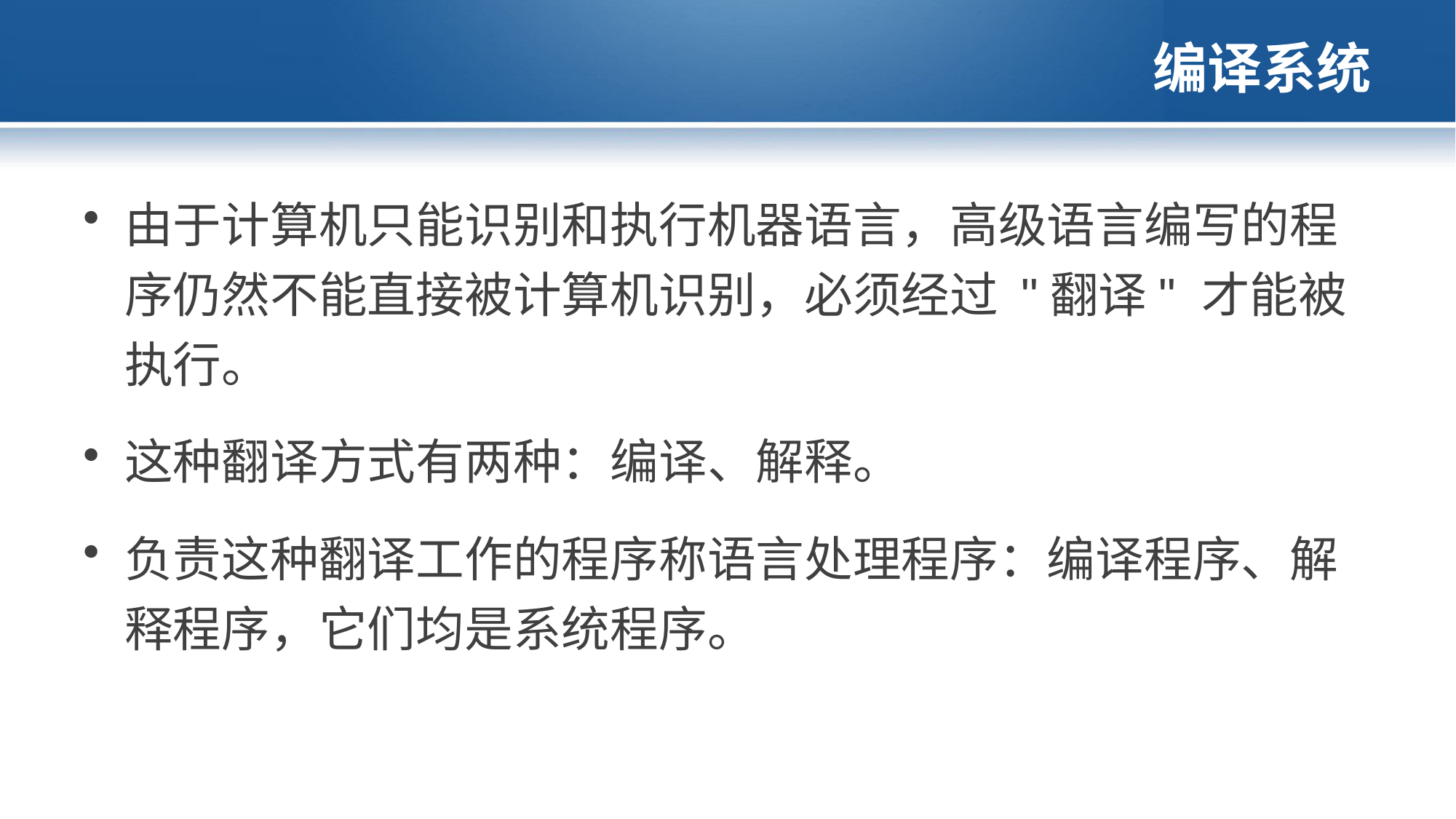

# 编译系统
由于计算机只能识别和执行机器语言，高级语言编写的程序仍然不能直接被计算机识别，必须经过 "翻译" 才能被执行。
这种翻译方式有两种：编译、解释。
负责这种翻译工作的程序称语言处理程序：编译程序、解释程序，它们均是系统程序。